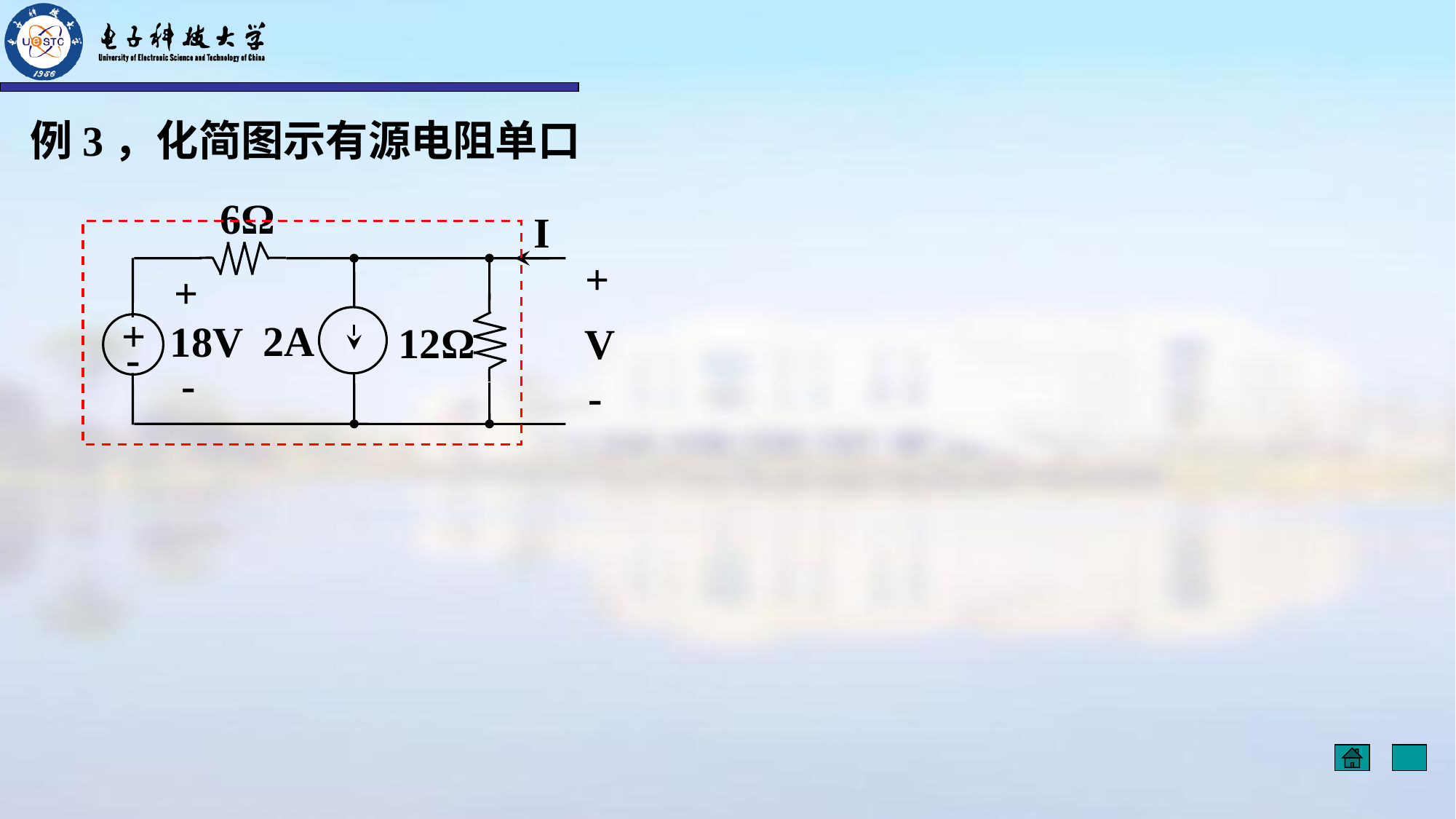

例3，化简图示有源电阻单口
6Ω
I

+

+

-

+

2A
18V
12Ω
V

-
-